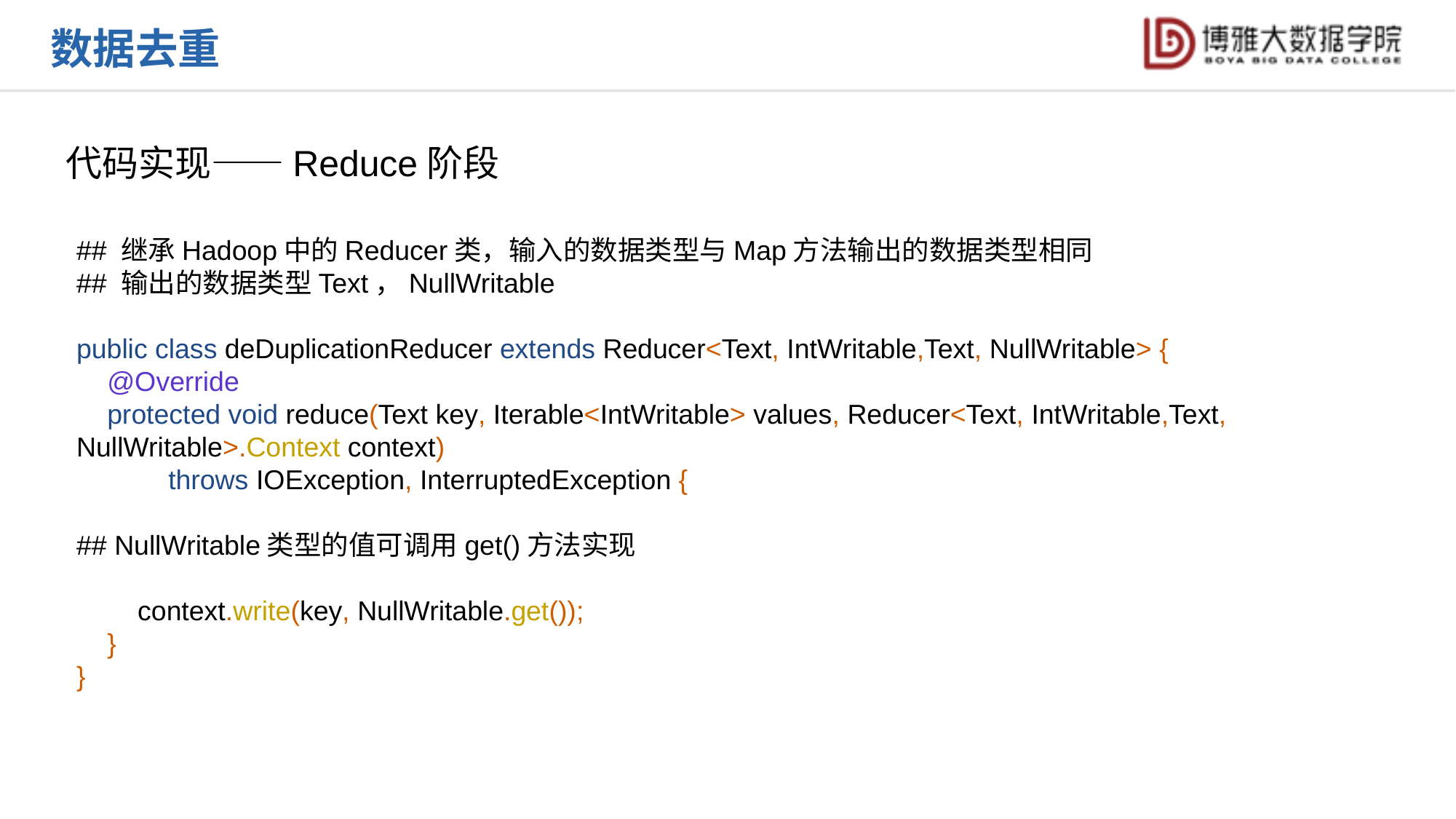

数据去重
代码实现——Reduce阶段

## 继承Hadoop中的Reducer类，输入的数据类型与Map方法输出的数据类型相同
## 输出的数据类型Text，NullWritable

public class deDuplicationReducer extends Reducer<Text, IntWritable,Text, NullWritable> {
    @Override
    protected void reduce(Text key, Iterable<IntWritable> values, Reducer<Text, IntWritable,Text, NullWritable>.Context context)
            throws IOException, InterruptedException {

## NullWritable类型的值可调用get()方法实现

        context.write(key, NullWritable.get());
    }
}